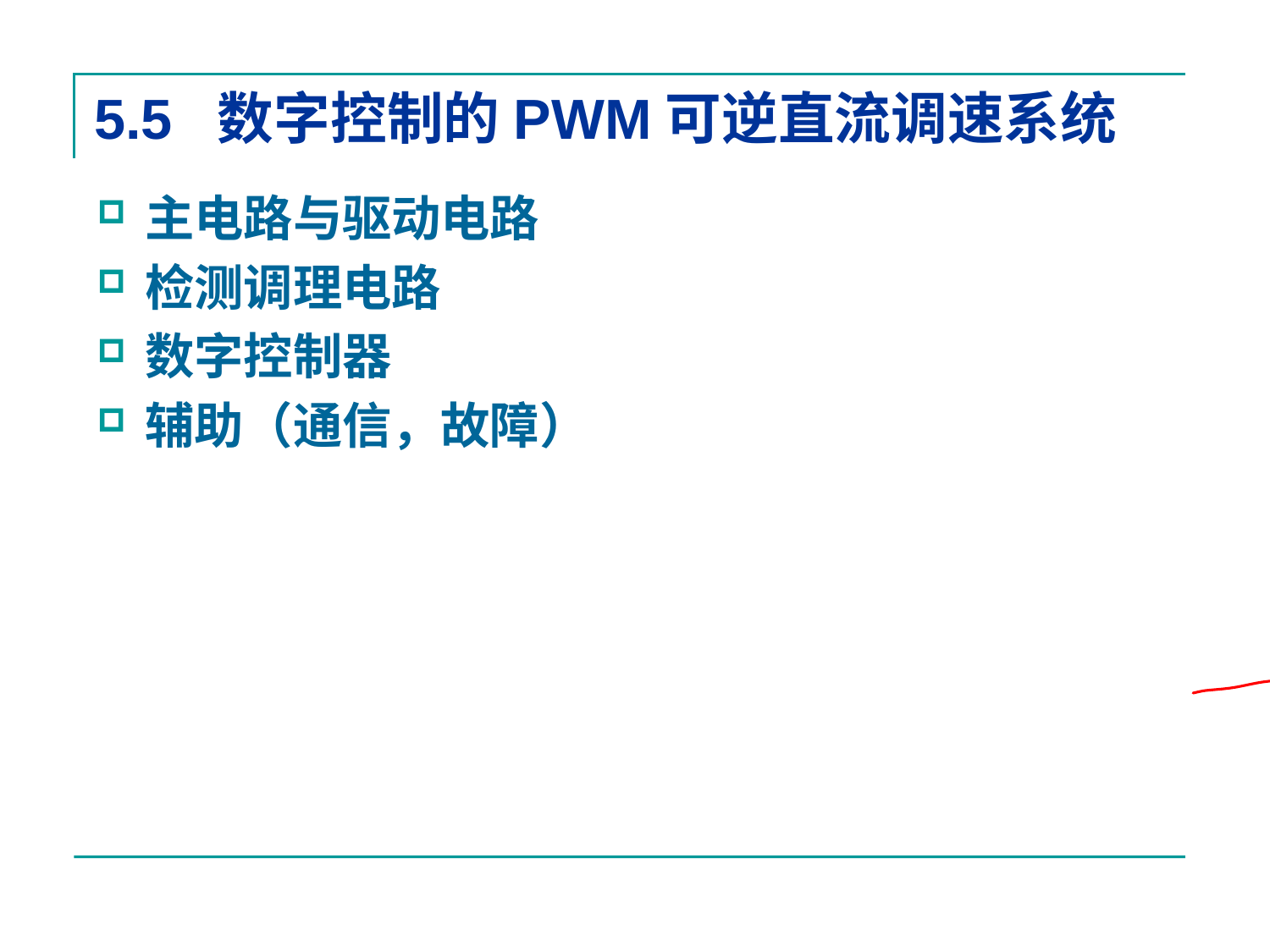

5.5  数字控制的PWM可逆直流调速系统
主电路与驱动电路
检测调理电路
数字控制器
辅助（通信，故障）